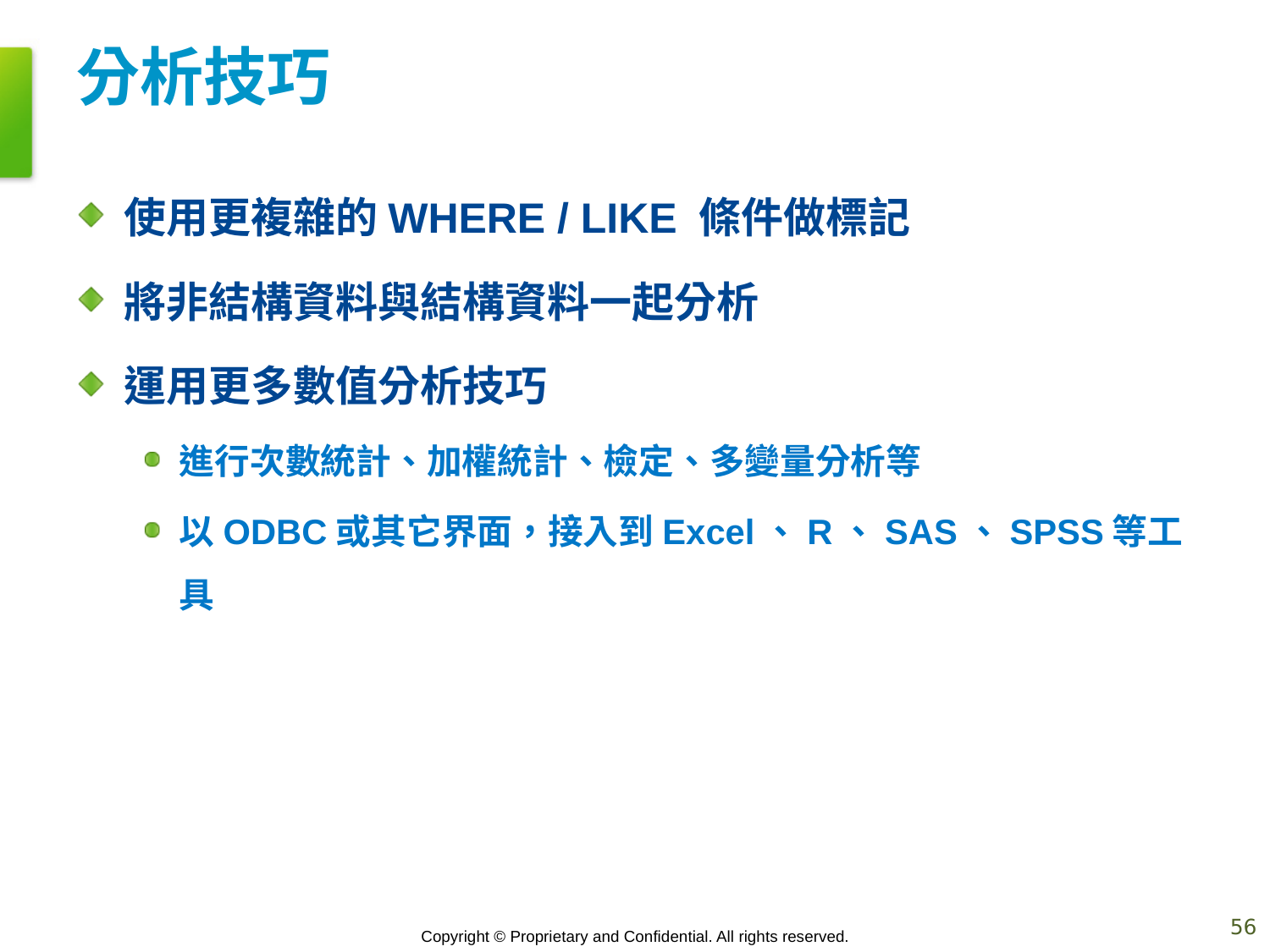

# 分析技巧
使用更複雜的WHERE / LIKE 條件做標記
將非結構資料與結構資料一起分析
運用更多數值分析技巧
進行次數統計、加權統計、檢定、多變量分析等
以ODBC或其它界面，接入到Excel、R、SAS、SPSS等工具
56